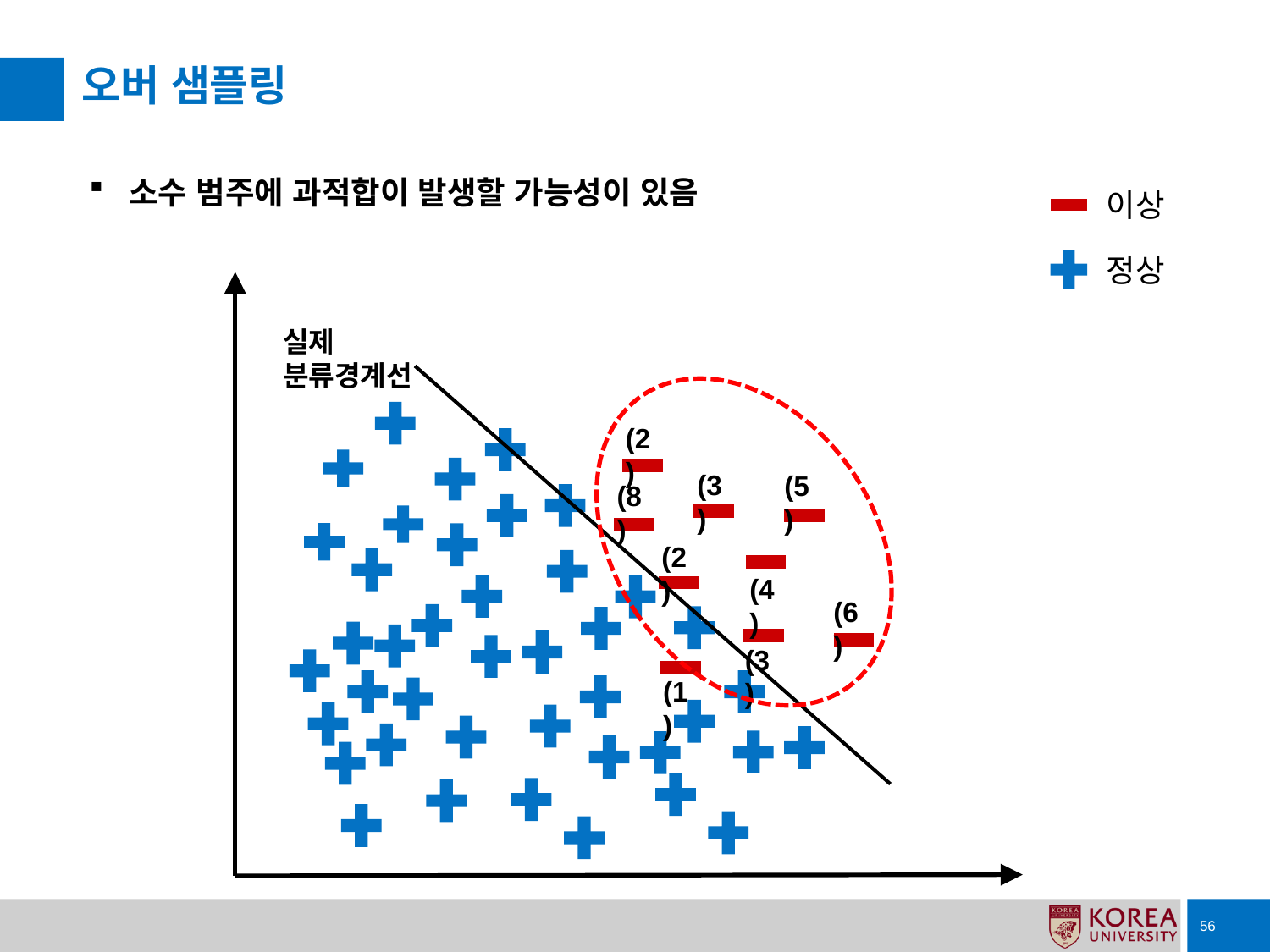

# 오버 샘플링

소수 범주에 과적합이 발생할 가능성이 있음
이상

정상
실제
분류경계선

(2)

(3)
(5)
(8)

(2)

(4)

(6)

(3)

(1)